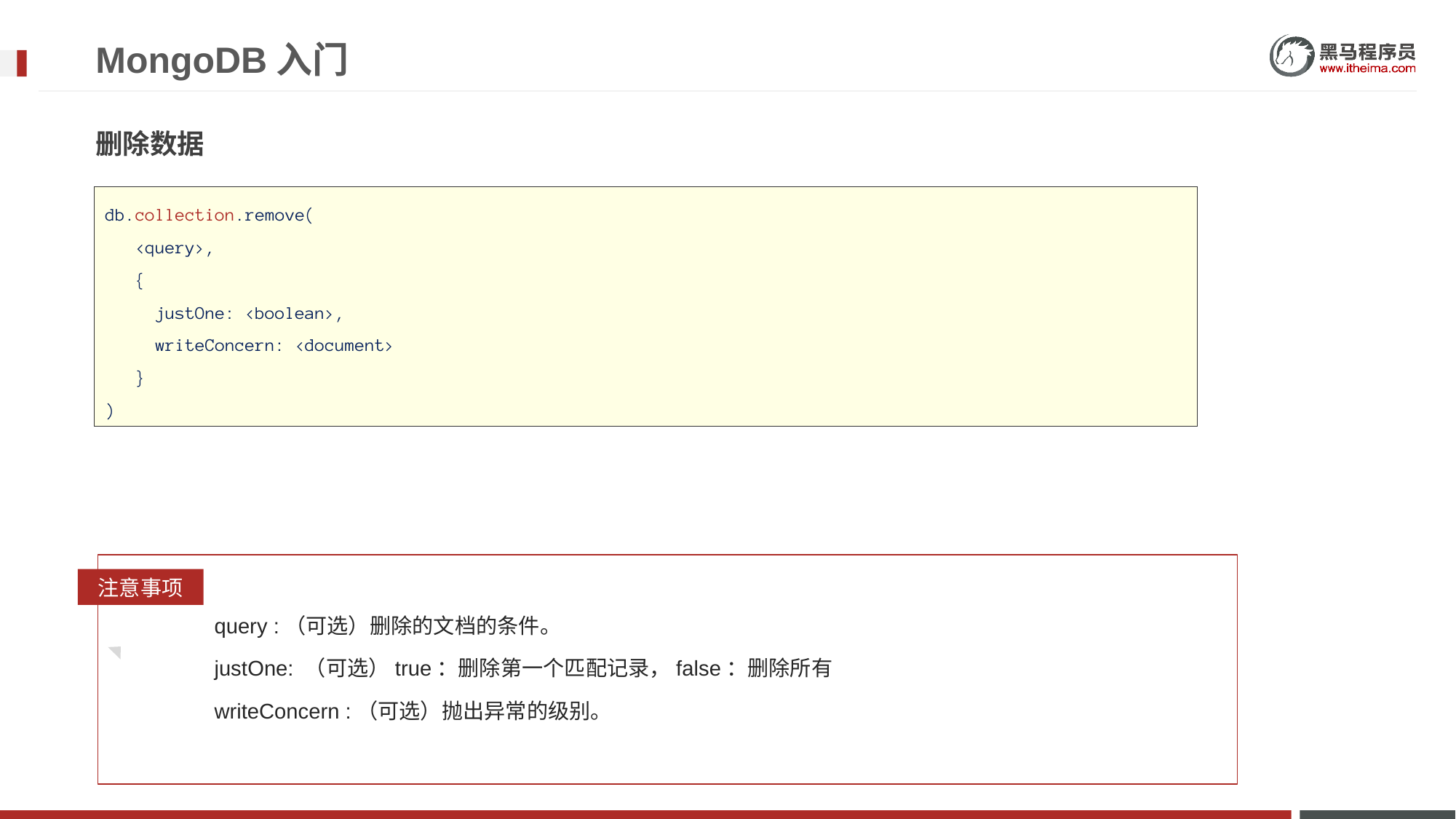

# MongoDB入门
删除数据
db.collection.remove(
   <query>,
   {
     justOne: <boolean>,
     writeConcern: <document>
   }
)

注意事项
query :（可选）删除的文档的条件。
justOne: （可选）true：删除第一个匹配记录，false：删除所有
writeConcern :（可选）抛出异常的级别。